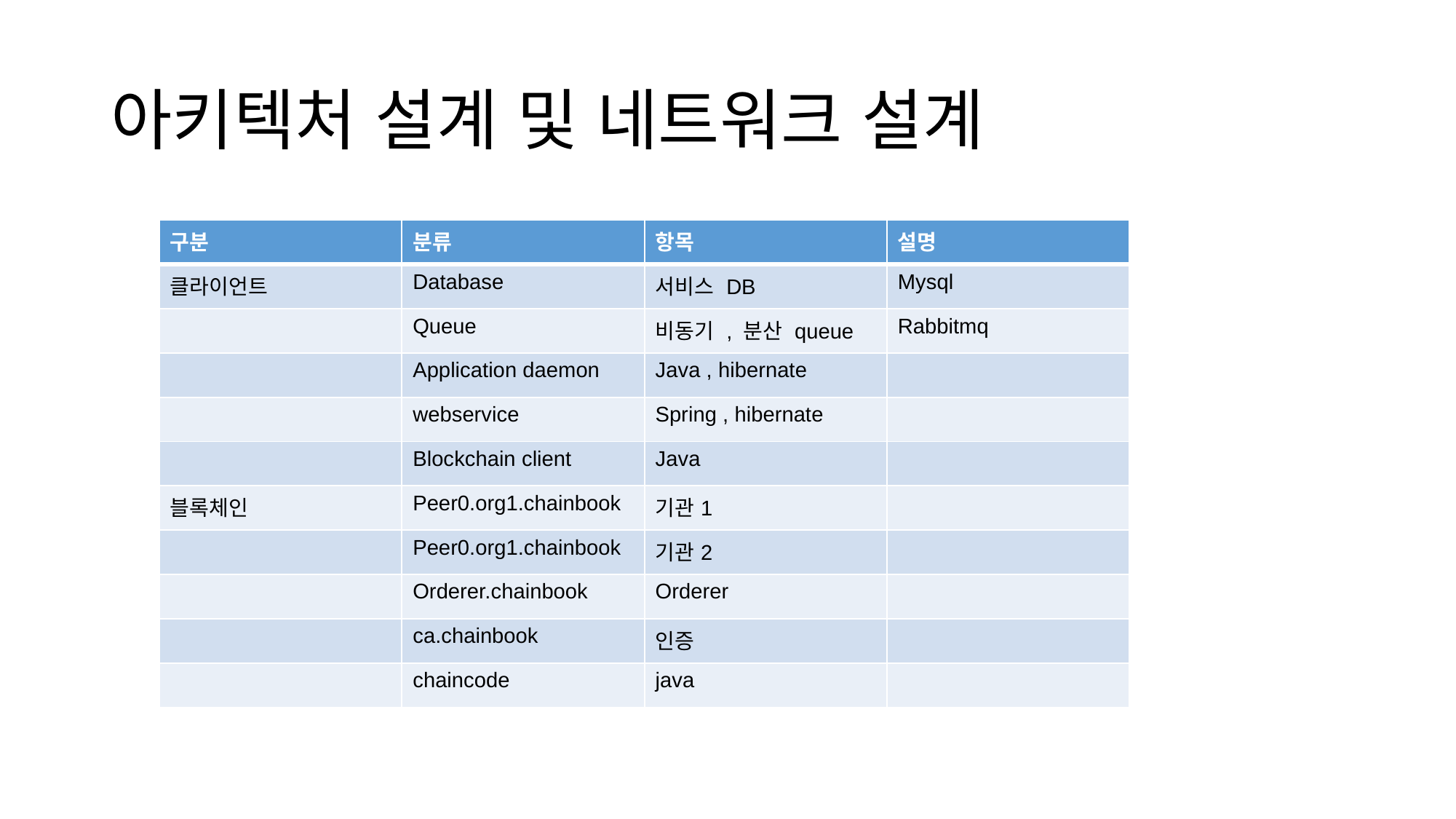

# 아키텍처 설계 및 네트워크 설계
| 구분 | 분류 | 항목 | 설명 |
| --- | --- | --- | --- |
| 클라이언트 | Database | 서비스 DB | Mysql |
|  | Queue | 비동기 , 분산 queue | Rabbitmq |
|  | Application daemon | Java , hibernate |  |
|  | webservice | Spring , hibernate |  |
|  | Blockchain client | Java |  |
| 블록체인 | Peer0.org1.chainbook | 기관1 |  |
|  | Peer0.org1.chainbook | 기관2 |  |
|  | Orderer.chainbook | Orderer |  |
|  | ca.chainbook | 인증 |  |
|  | chaincode | java |  |